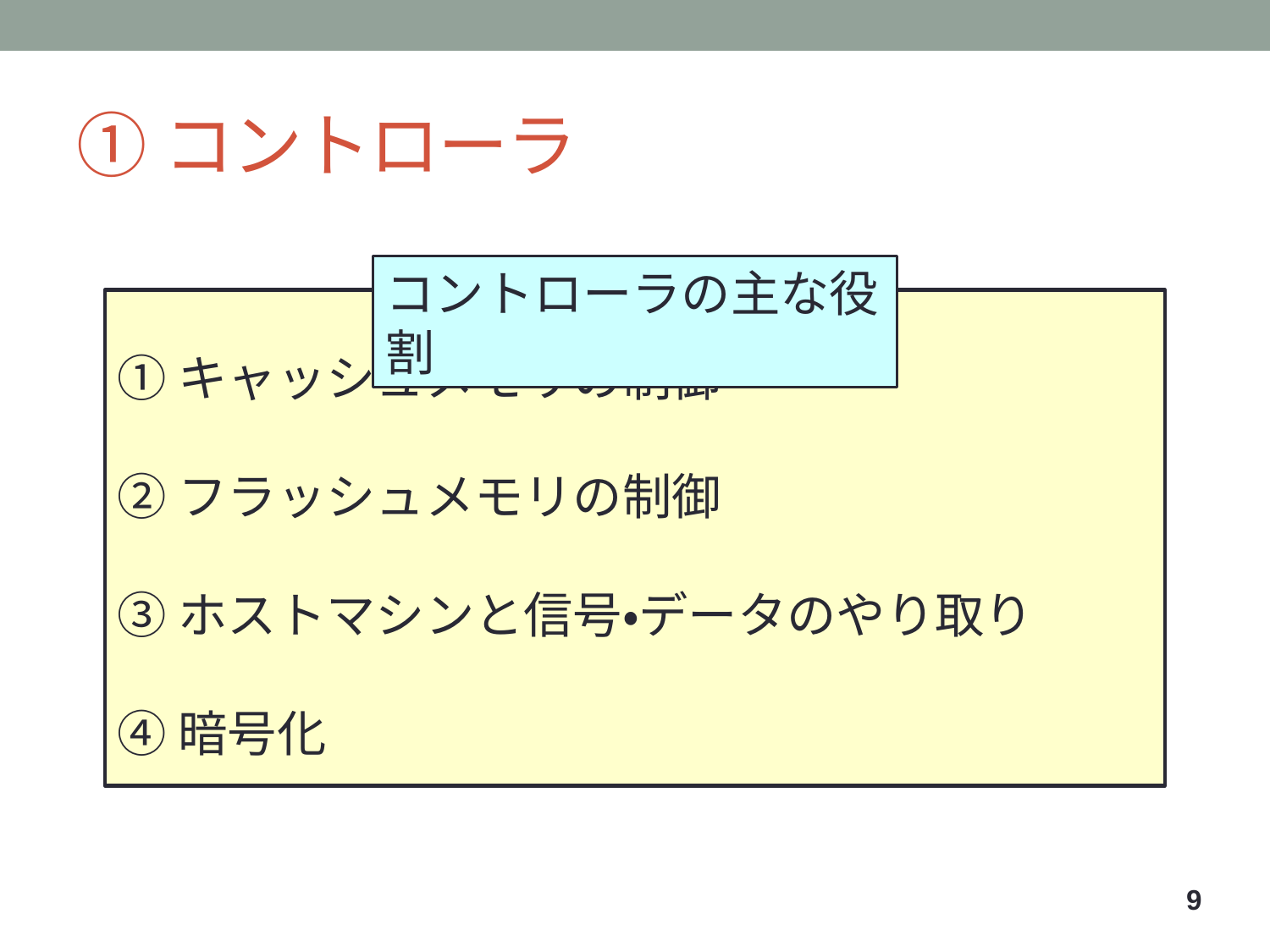

# ①コントローラ
コントローラの主な役割

①キャッシュメモリの制御
②フラッシュメモリの制御
③ホストマシンと信号・データのやり取り

④暗号化
9